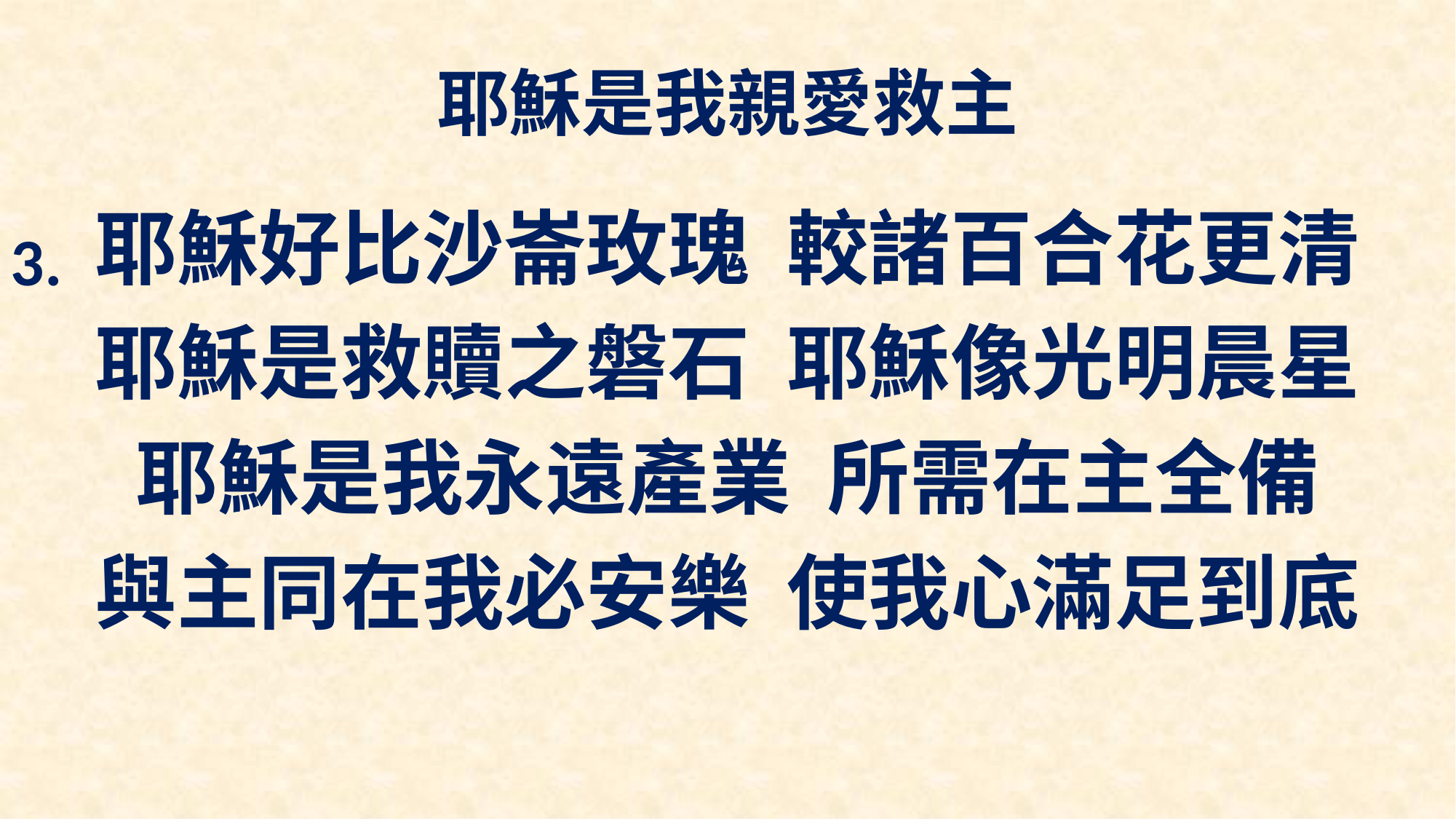

# 耶穌是我親愛救主
耶穌好比沙崙玫瑰  較諸百合花更清
耶穌是救贖之磐石  耶穌像光明晨星
耶穌是我永遠產業  所需在主全備
與主同在我必安樂  使我心滿足到底
3.